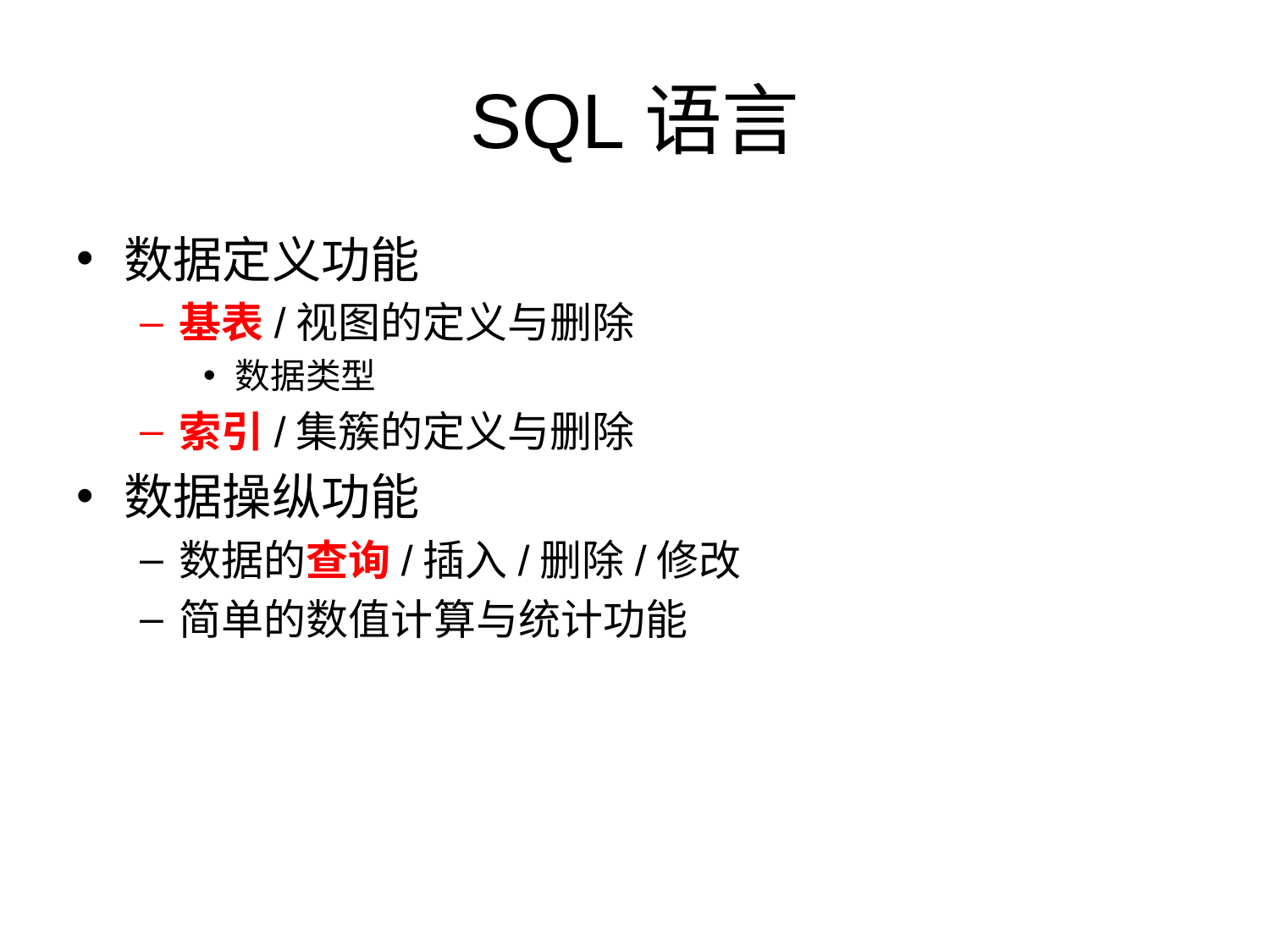

# SQL语言
数据定义功能
基表/视图的定义与删除
数据类型
索引/集簇的定义与删除
数据操纵功能
数据的查询/插入/删除/修改
简单的数值计算与统计功能